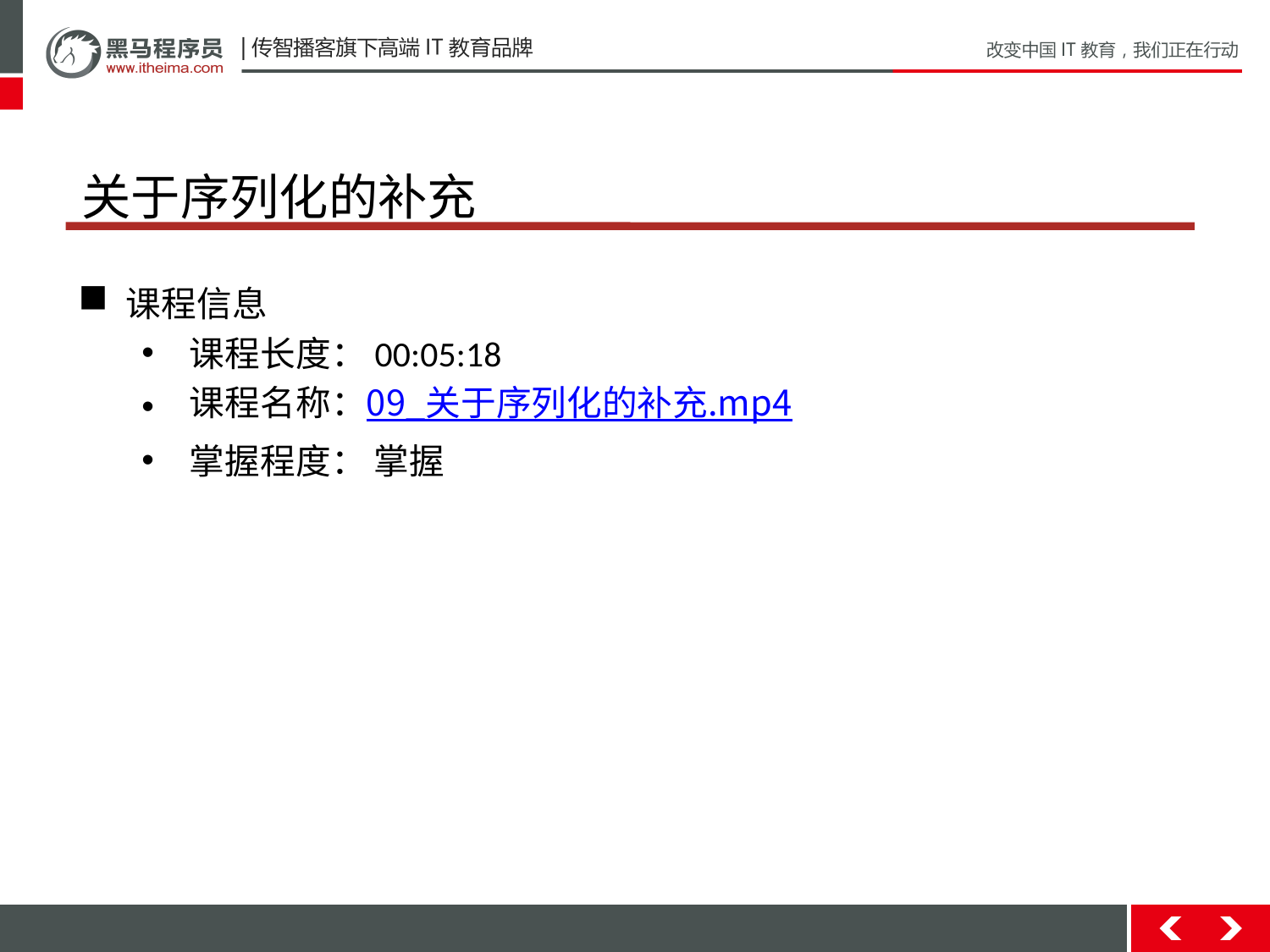

# 关于序列化的补充

课程信息
课程长度：00:05:18
课程名称：09_关于序列化的补充.mp4
掌握程度： 掌握